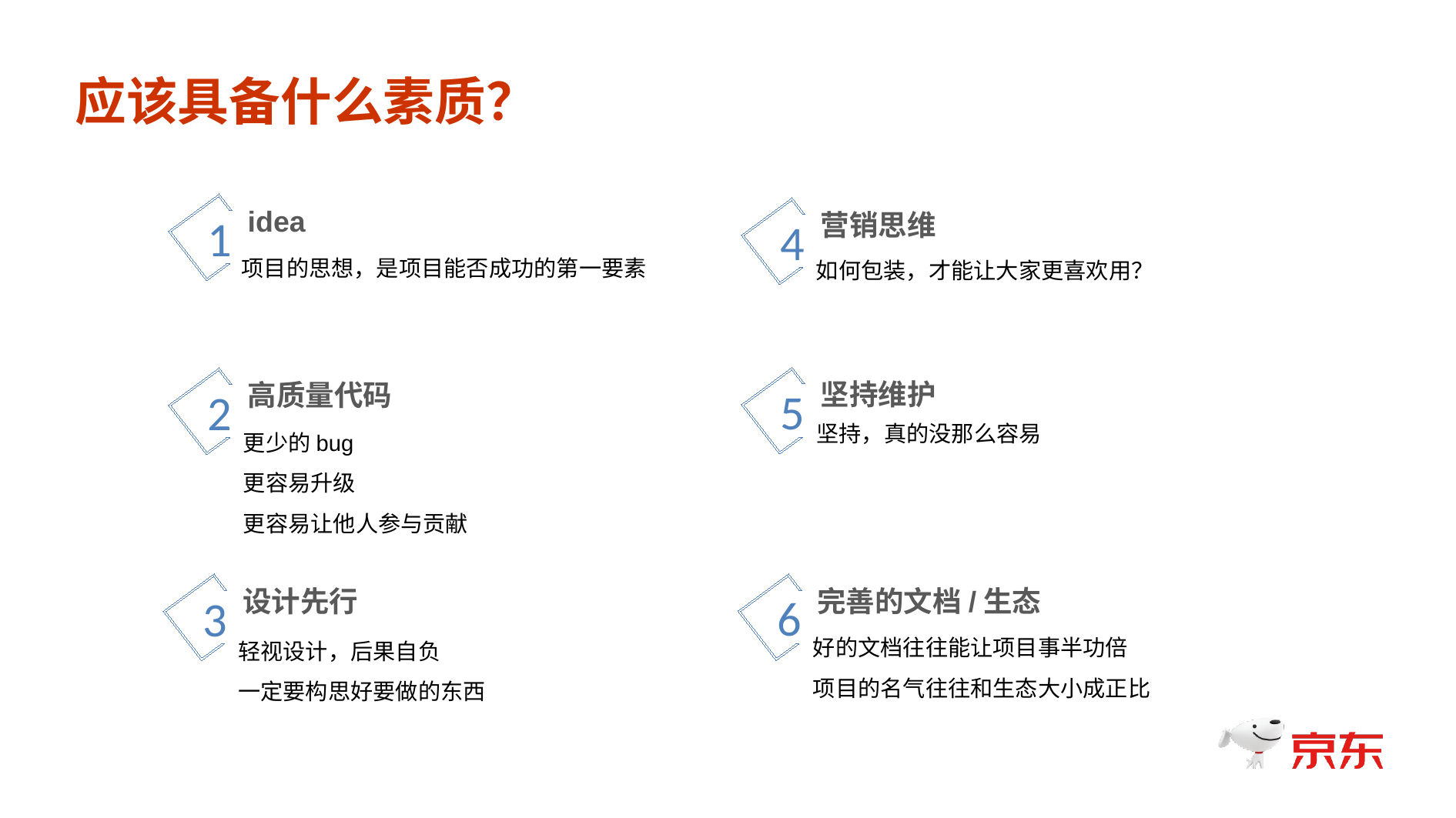

应该具备什么素质？
idea
1
营销思维
4
项目的思想，是项目能否成功的第一要素
如何包装，才能让大家更喜欢用？
坚持维护
5
高质量代码
2
更少的bug
更容易升级
更容易让他人参与贡献
坚持，真的没那么容易
完善的文档/生态
6
设计先行
3
好的文档往往能让项目事半功倍
项目的名气往往和生态大小成正比
轻视设计，后果自负
一定要构思好要做的东西